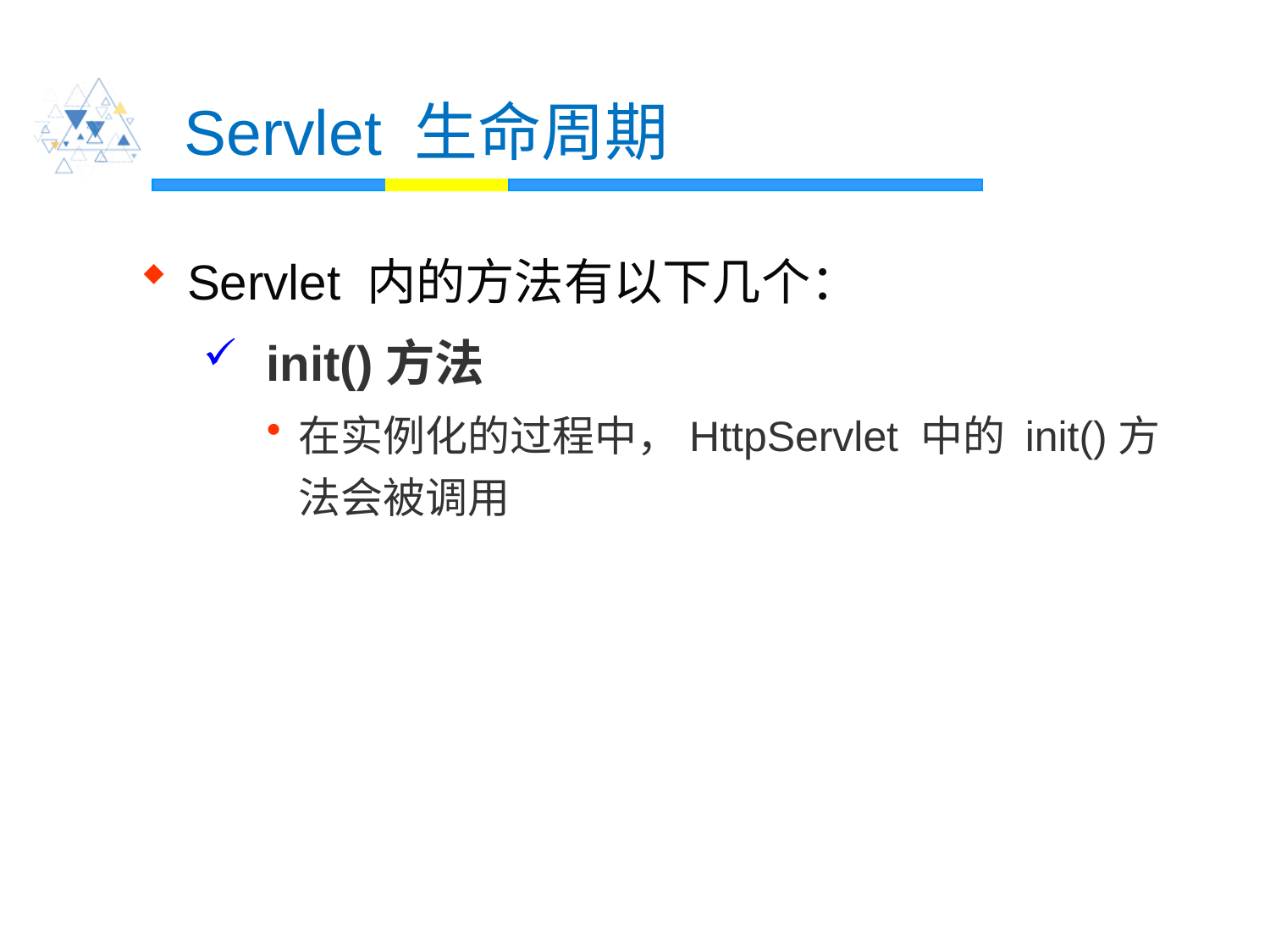

# Servlet 生命周期
Servlet 内的方法有以下几个：
  init()方法
在实例化的过程中，HttpServlet 中的 init()方法会被调用